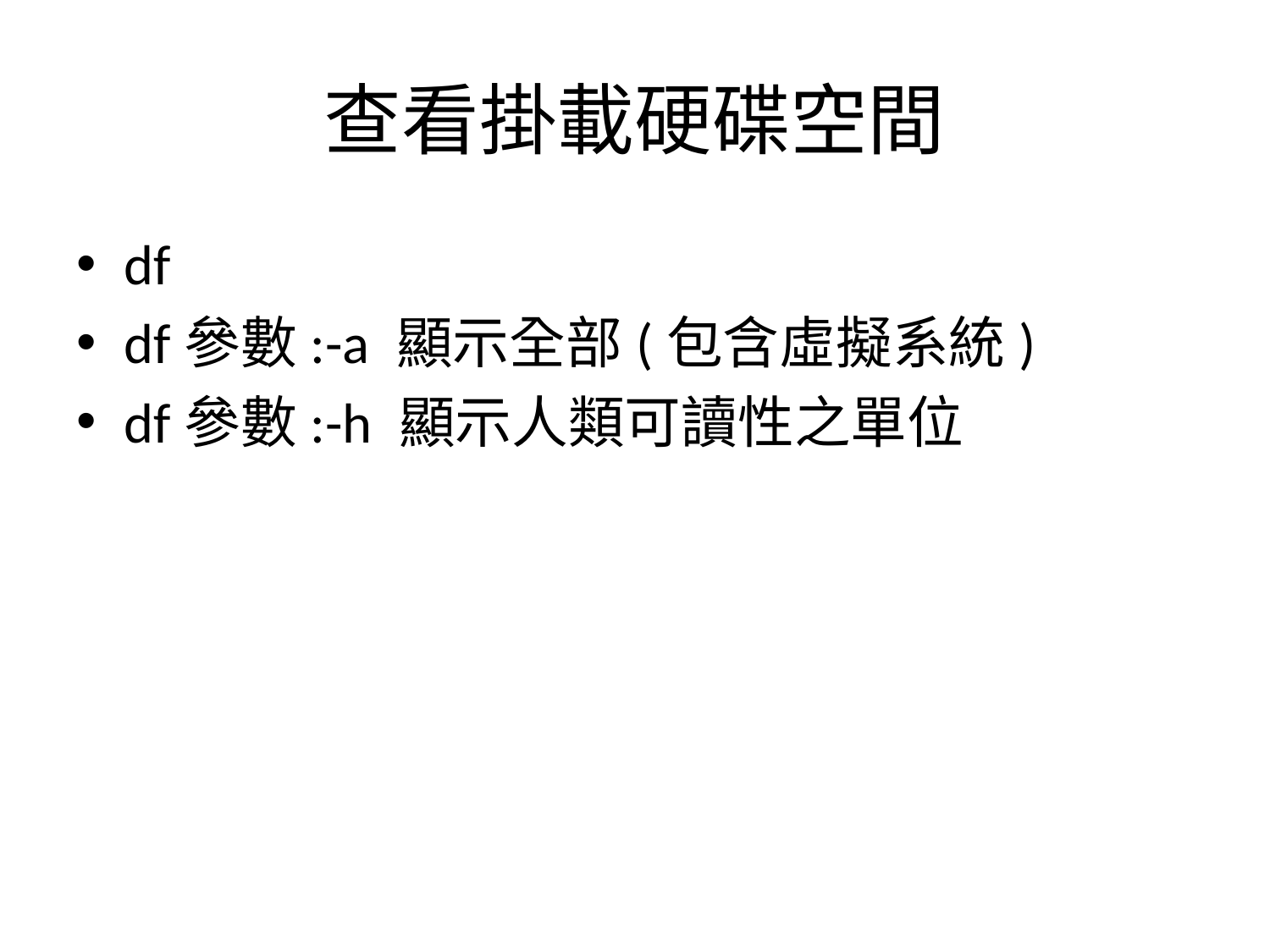

# 查看掛載硬碟空間
df
df參數:-a 顯示全部(包含虛擬系統)
df參數:-h 顯示人類可讀性之單位